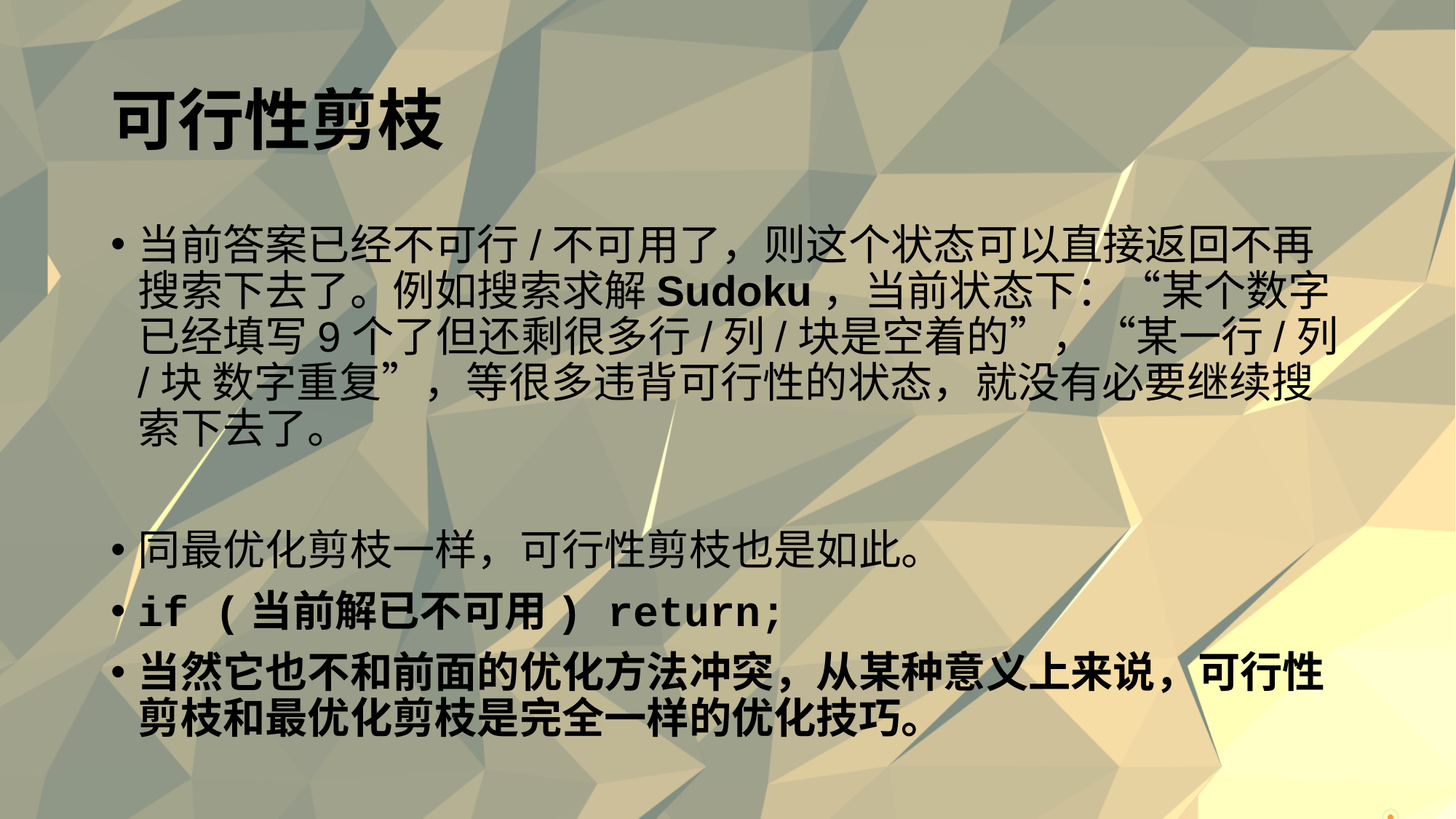

# 可行性剪枝
当前答案已经不可行/不可用了，则这个状态可以直接返回不再搜索下去了。例如搜索求解Sudoku，当前状态下：“某个数字已经填写9个了但还剩很多行/列/块是空着的”，“某一行/列/块 数字重复”，等很多违背可行性的状态，就没有必要继续搜索下去了。

同最优化剪枝一样，可行性剪枝也是如此。
if (当前解已不可用) return;
当然它也不和前面的优化方法冲突，从某种意义上来说，可行性剪枝和最优化剪枝是完全一样的优化技巧。